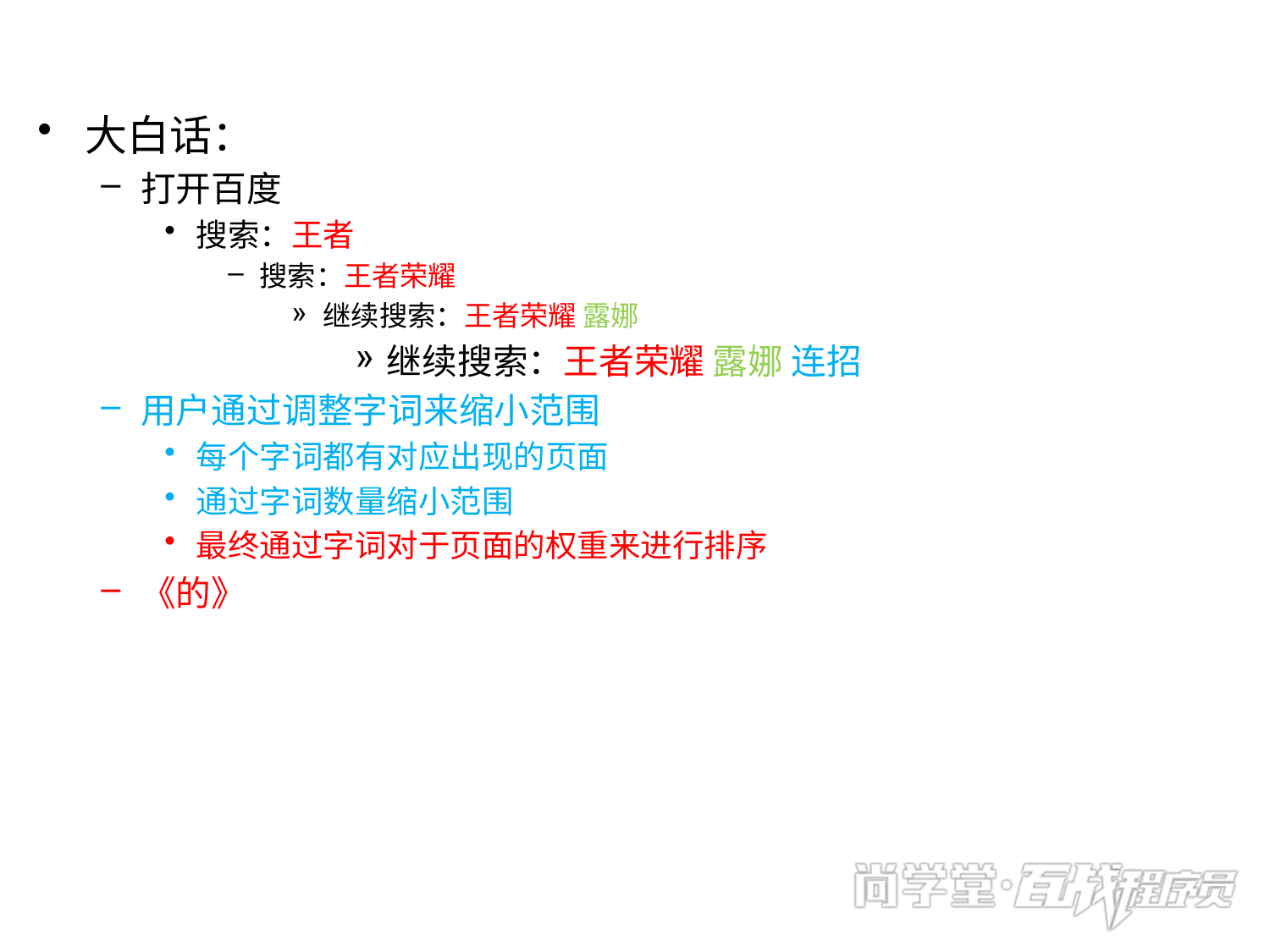

大白话：
打开百度
搜索：王者
搜索：王者荣耀
继续搜索：王者荣耀 露娜
继续搜索：王者荣耀 露娜 连招
用户通过调整字词来缩小范围
每个字词都有对应出现的页面
通过字词数量缩小范围
最终通过字词对于页面的权重来进行排序
《的》